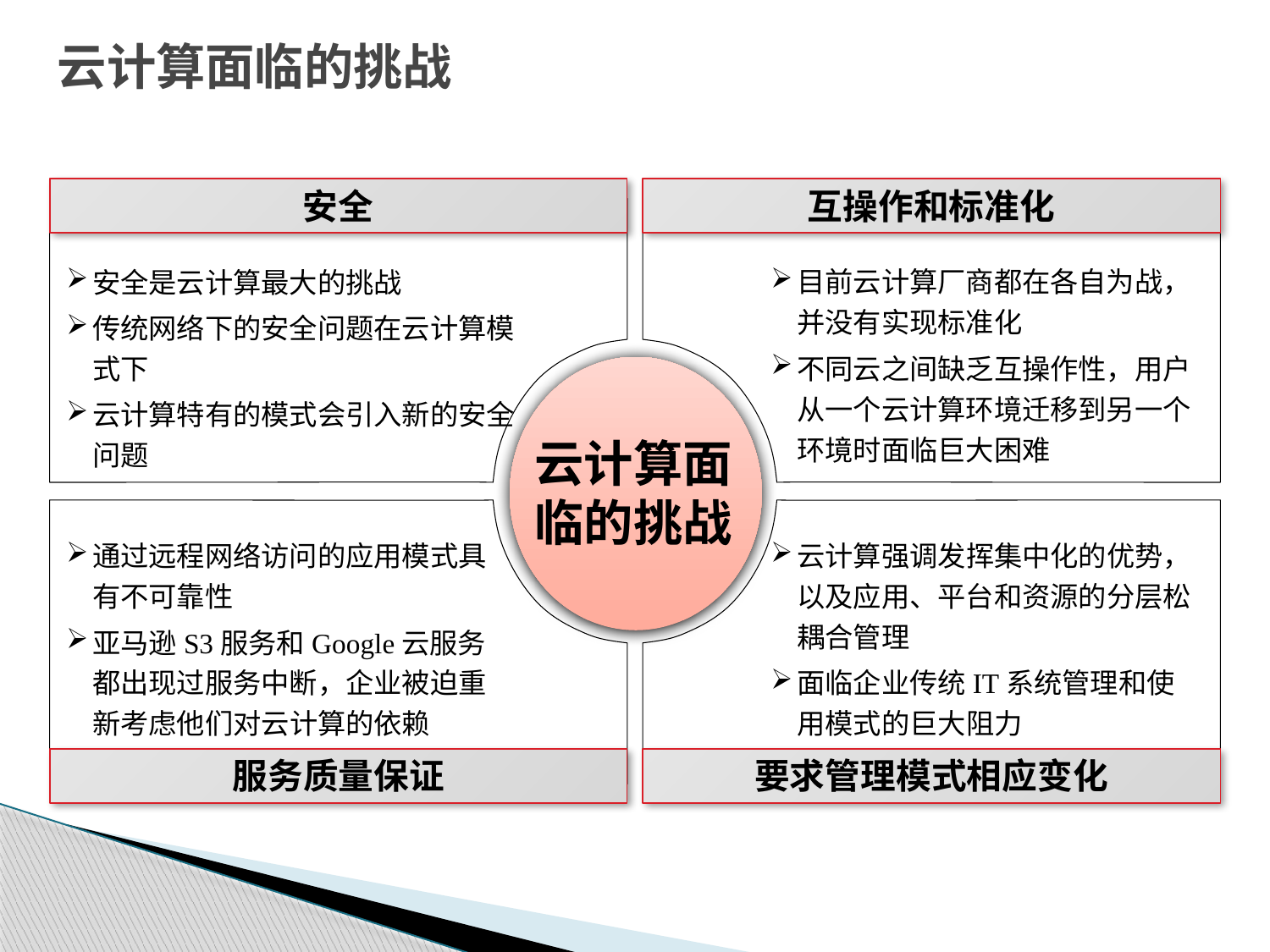

# 云计算面临的挑战

安全
互操作和标准化

安全是云计算最大的挑战
传统网络下的安全问题在云计算模式下
云计算特有的模式会引入新的安全问题
目前云计算厂商都在各自为战，并没有实现标准化
不同云之间缺乏互操作性，用户从一个云计算环境迁移到另一个环境时面临巨大困难

云计算面临的挑战

通过远程网络访问的应用模式具有不可靠性
亚马逊S3服务和Google云服务都出现过服务中断，企业被迫重新考虑他们对云计算的依赖
云计算强调发挥集中化的优势，以及应用、平台和资源的分层松耦合管理
面临企业传统IT系统管理和使用模式的巨大阻力

服务质量保证
要求管理模式相应变化